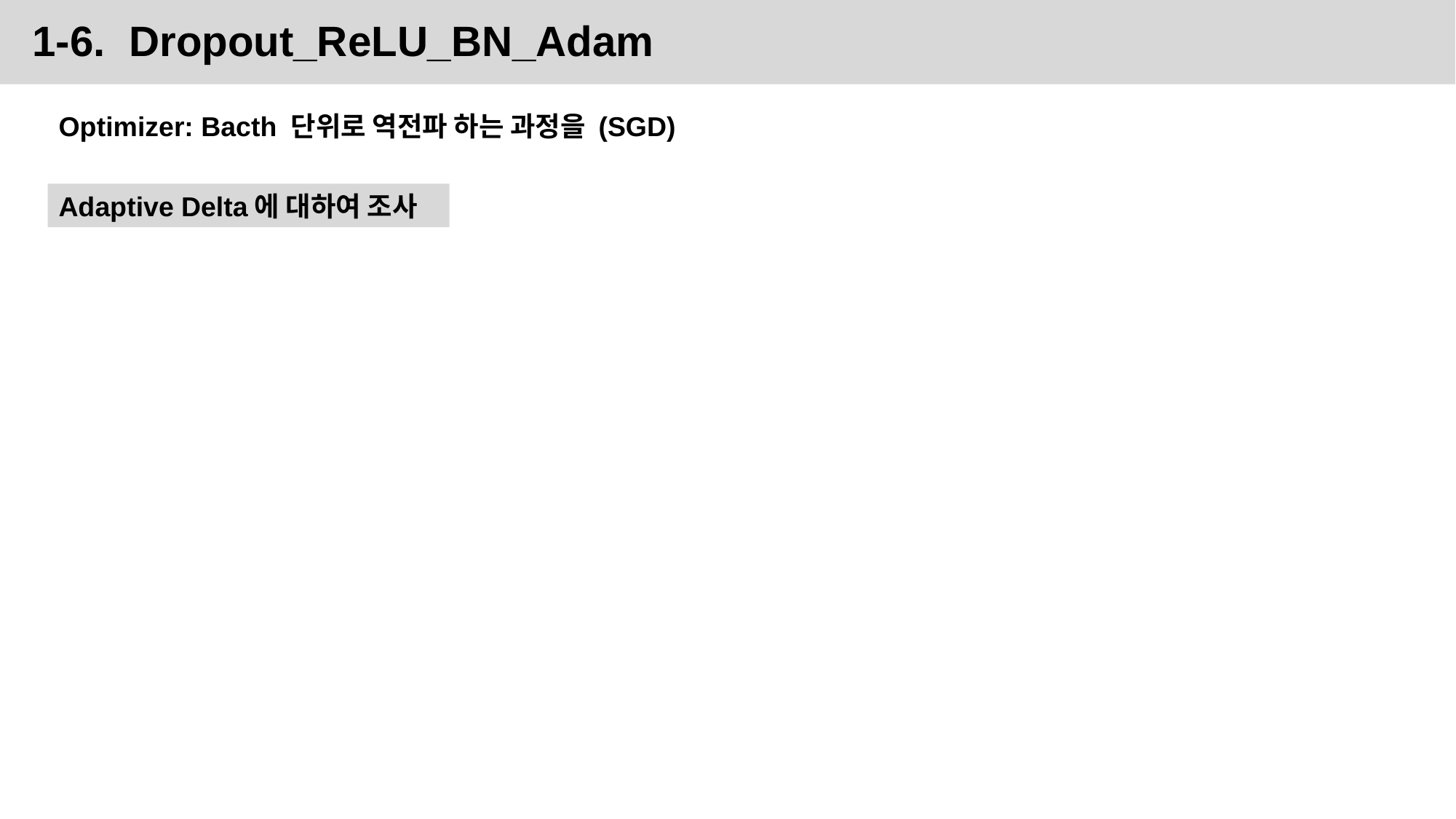

# 1-6.  Dropout_ReLU_BN_Adam
Optimizer: Bacth 단위로 역전파 하는 과정을 (SGD)
Adaptive Delta에 대하여 조사